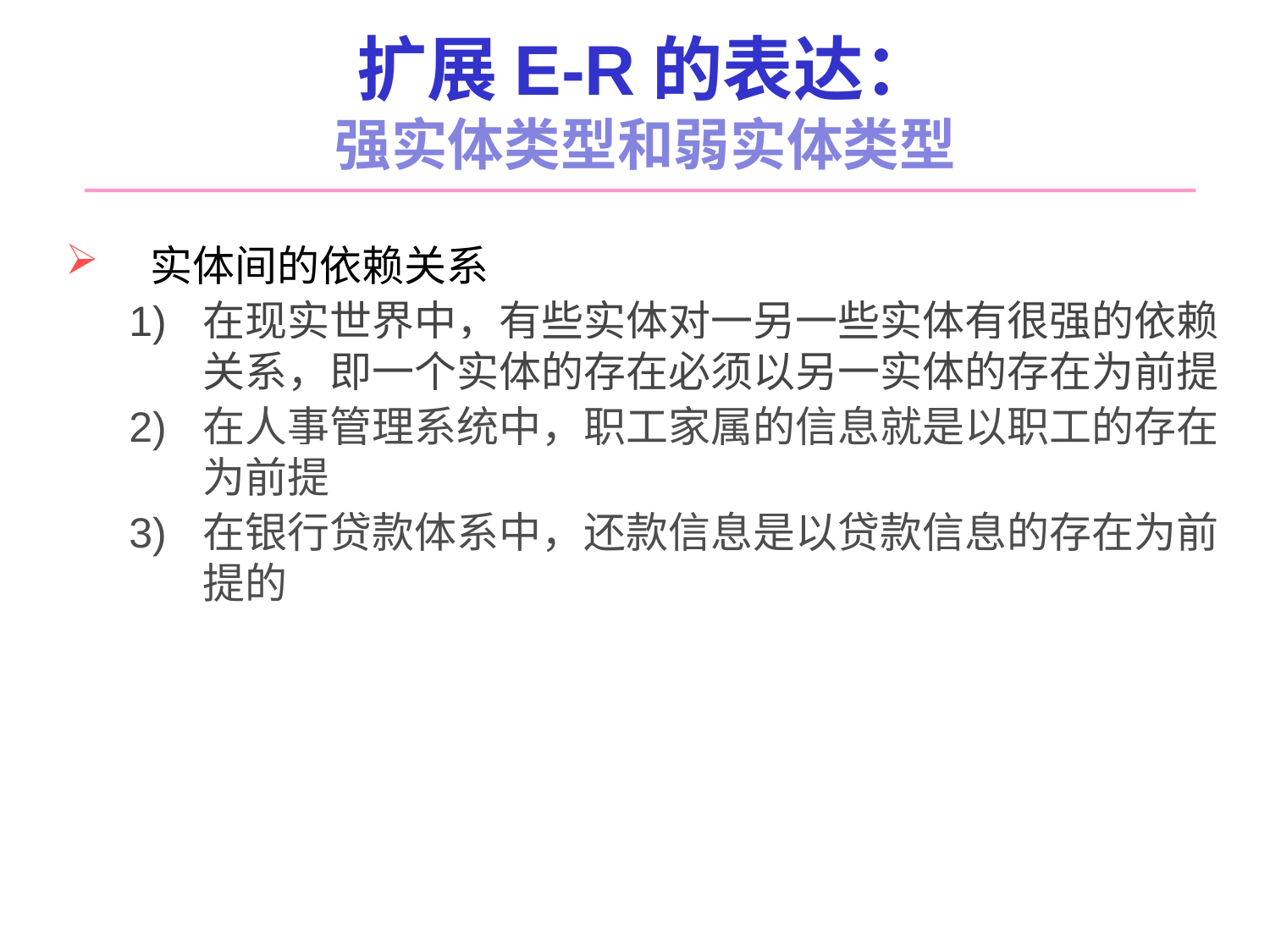

# 扩展E-R的表达： 强实体类型和弱实体类型
实体间的依赖关系
在现实世界中，有些实体对一另一些实体有很强的依赖关系，即一个实体的存在必须以另一实体的存在为前提
在人事管理系统中，职工家属的信息就是以职工的存在为前提
在银行贷款体系中，还款信息是以贷款信息的存在为前提的